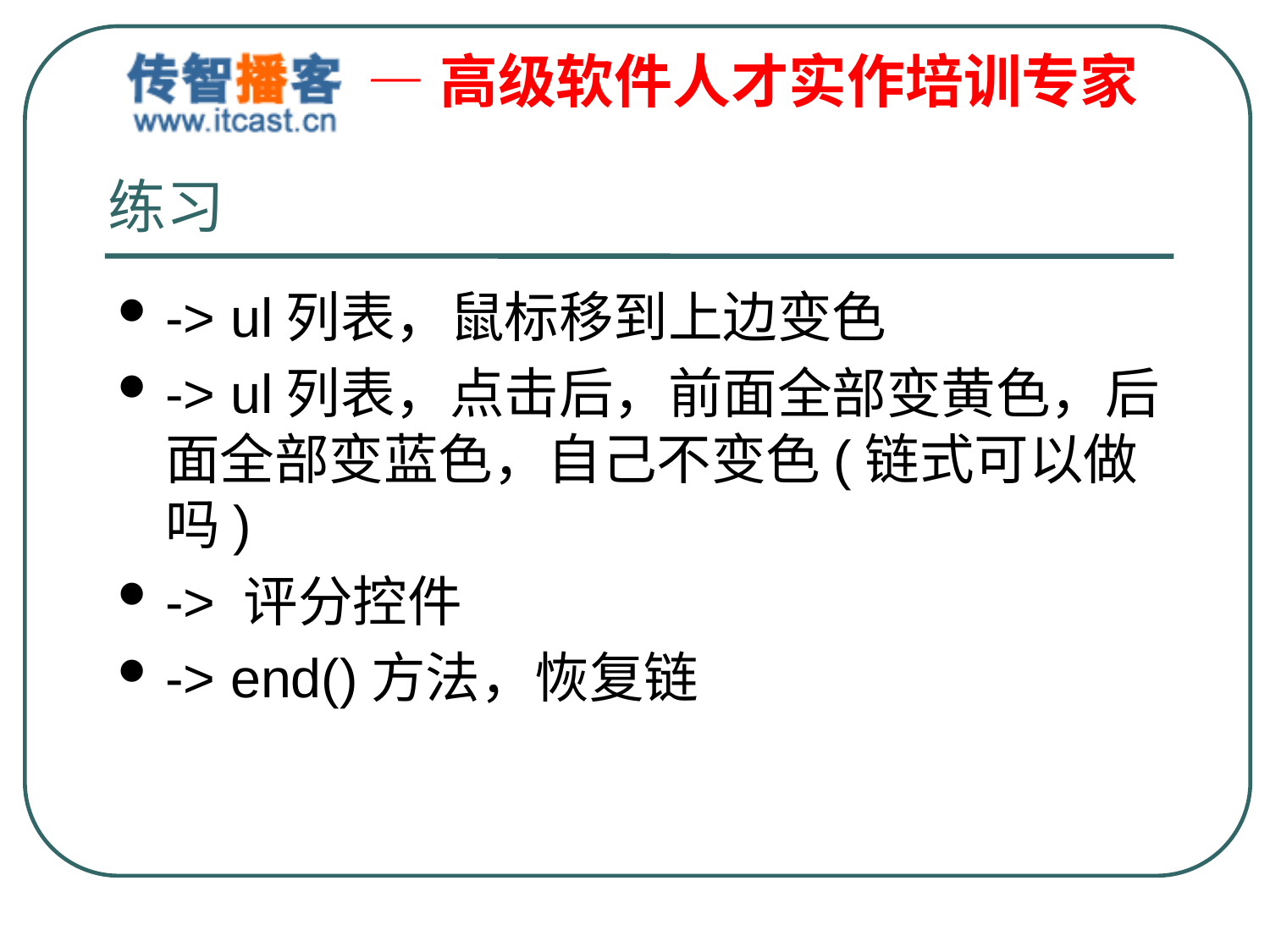

# 练习
-> ul列表，鼠标移到上边变色
-> ul列表，点击后，前面全部变黄色，后面全部变蓝色，自己不变色(链式可以做吗)
-> 评分控件
-> end()方法，恢复链